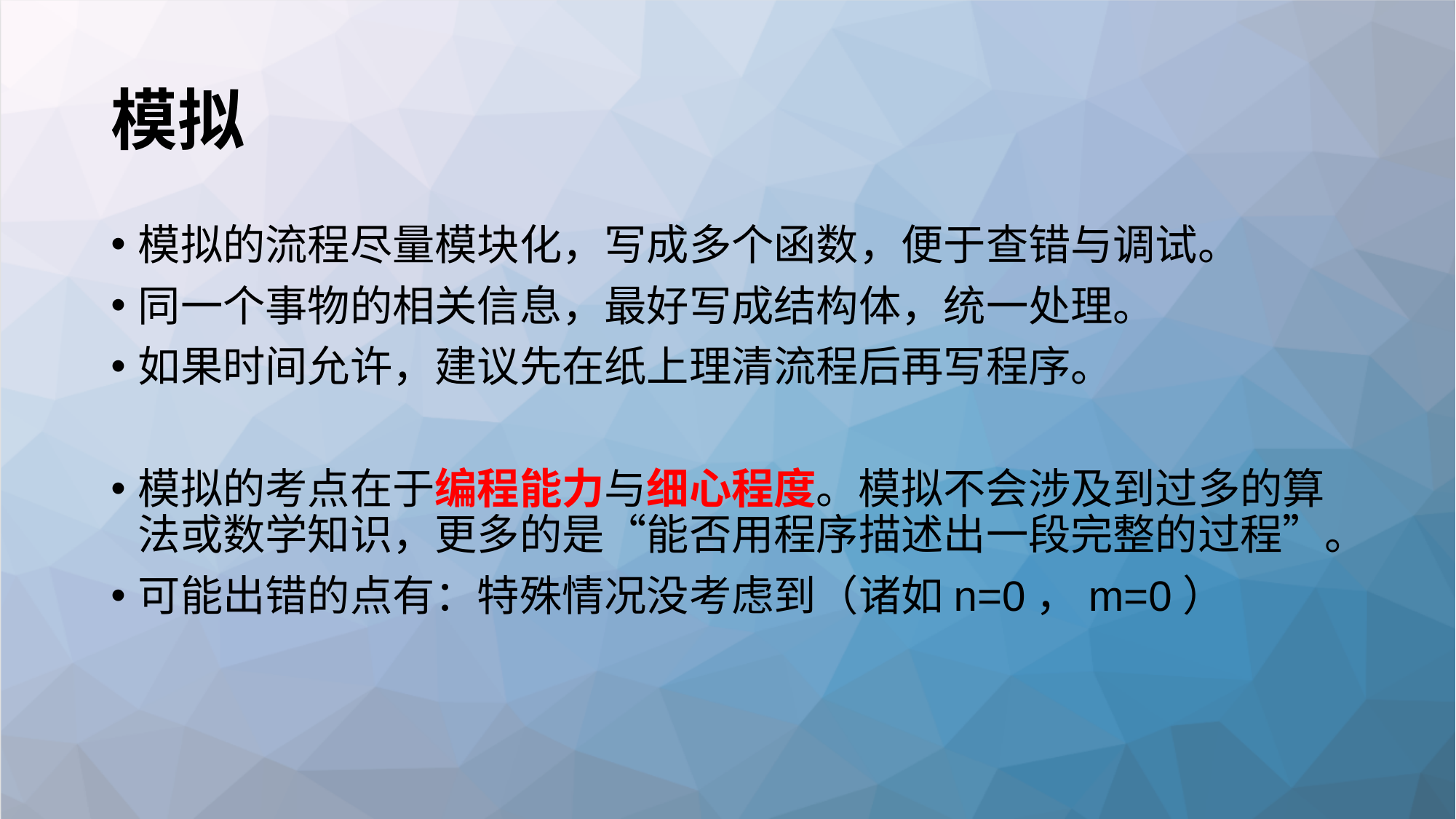

# 模拟
模拟的流程尽量模块化，写成多个函数，便于查错与调试。
同一个事物的相关信息，最好写成结构体，统一处理。
如果时间允许，建议先在纸上理清流程后再写程序。

模拟的考点在于编程能力与细心程度。模拟不会涉及到过多的算法或数学知识，更多的是“能否用程序描述出一段完整的过程”。
可能出错的点有：特殊情况没考虑到（诸如n=0，m=0）